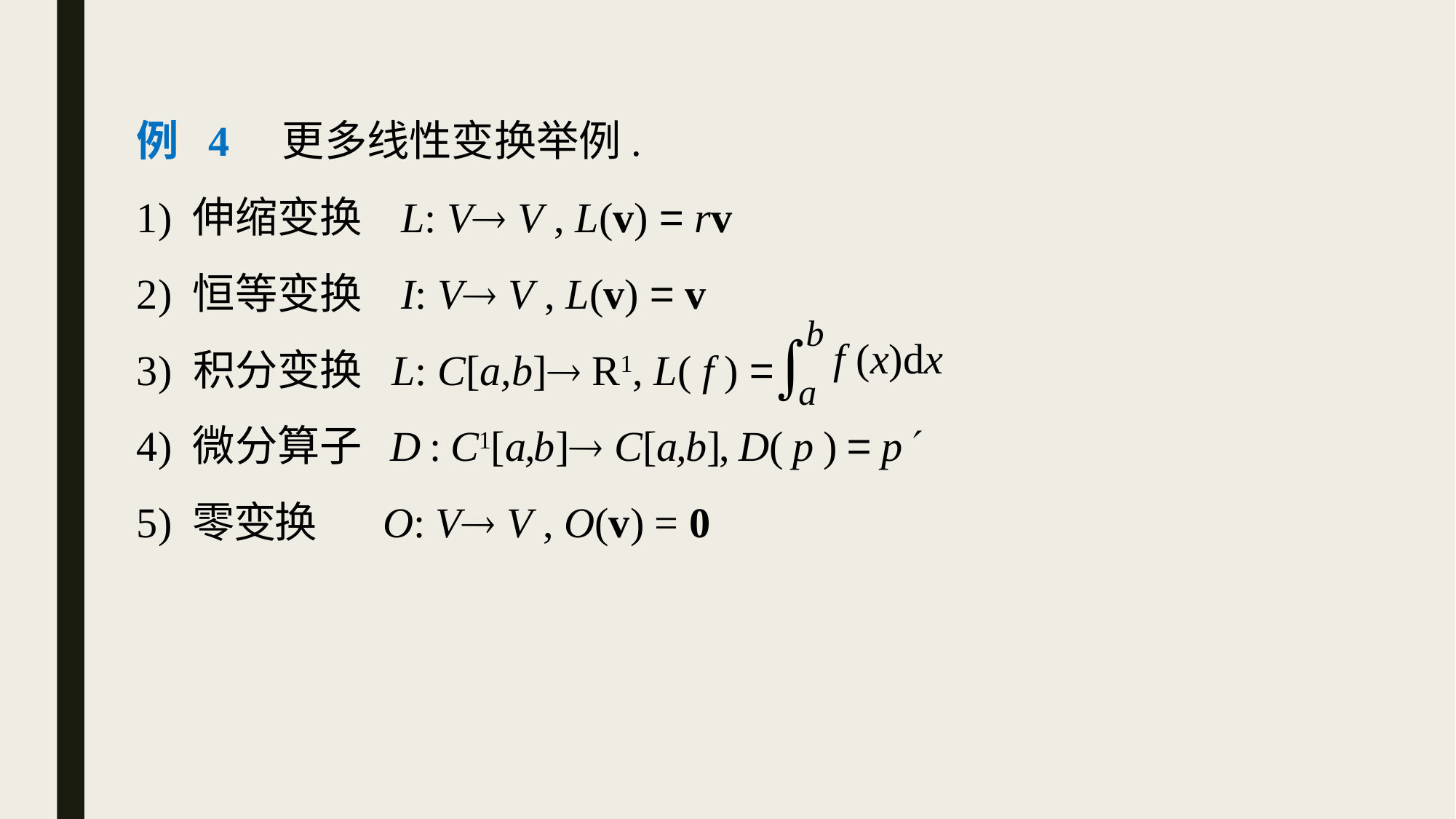

例  4    更多线性变换举例.
1) 伸缩变换   L: V→ V , L(v) = rv
2) 恒等变换   I: V→ V , L(v) = v
3) 积分变换  L: C[a,b]→ R1, L( f ) =
4) 微分算子  D : C1[a,b]→ C[a,b], D( p ) = p′
5) 零变换       O: V→ V , O(v) = 0
b
∫
f (x)dx
a